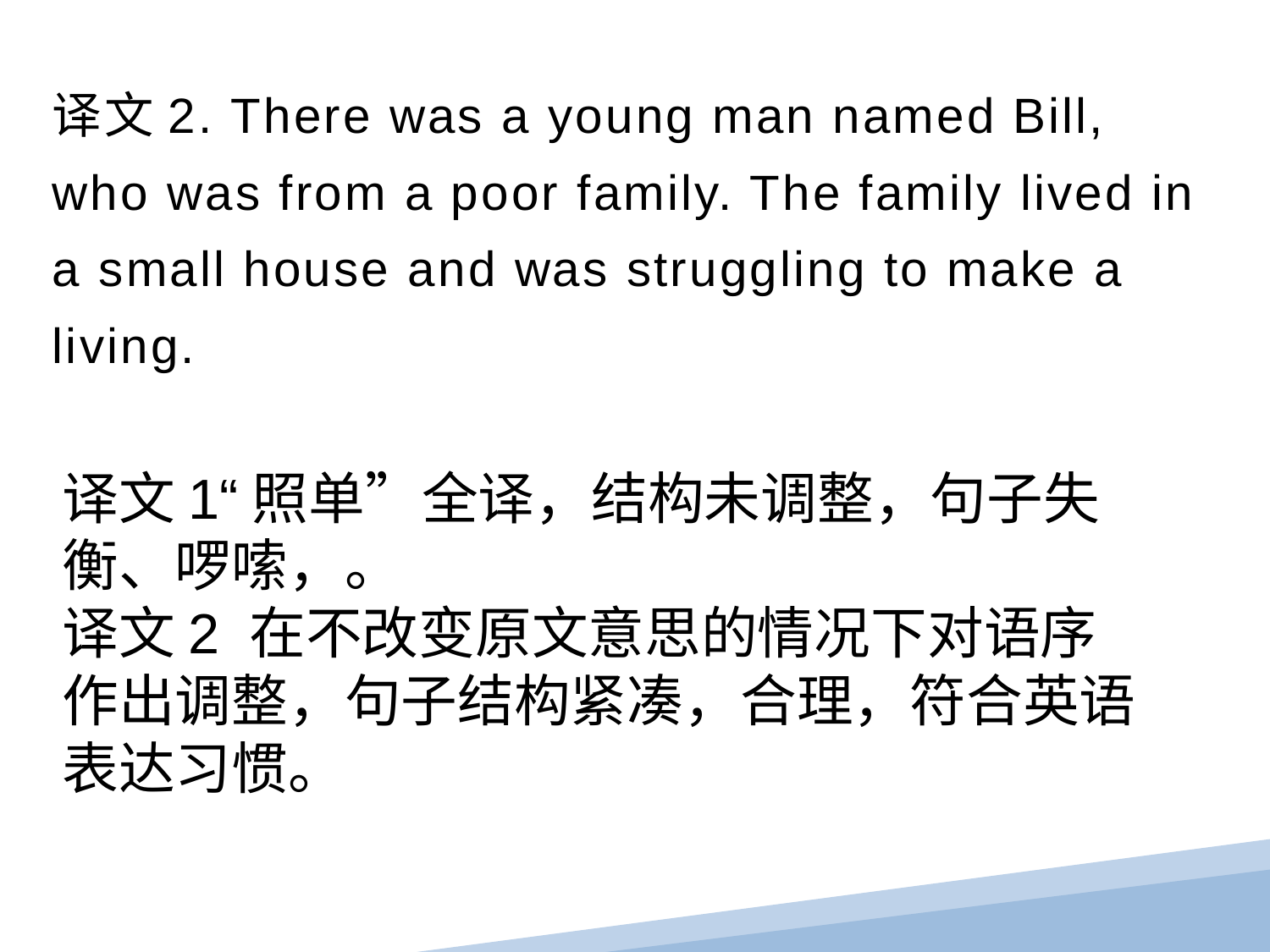

译文2. There was a young man named Bill, who was from a poor family. The family lived in a small house and was struggling to make a living.
译文1“照单”全译，结构未调整，句子失衡、啰嗦，。
译文2 在不改变原文意思的情况下对语序作出调整，句子结构紧凑，合理，符合英语表达习惯。